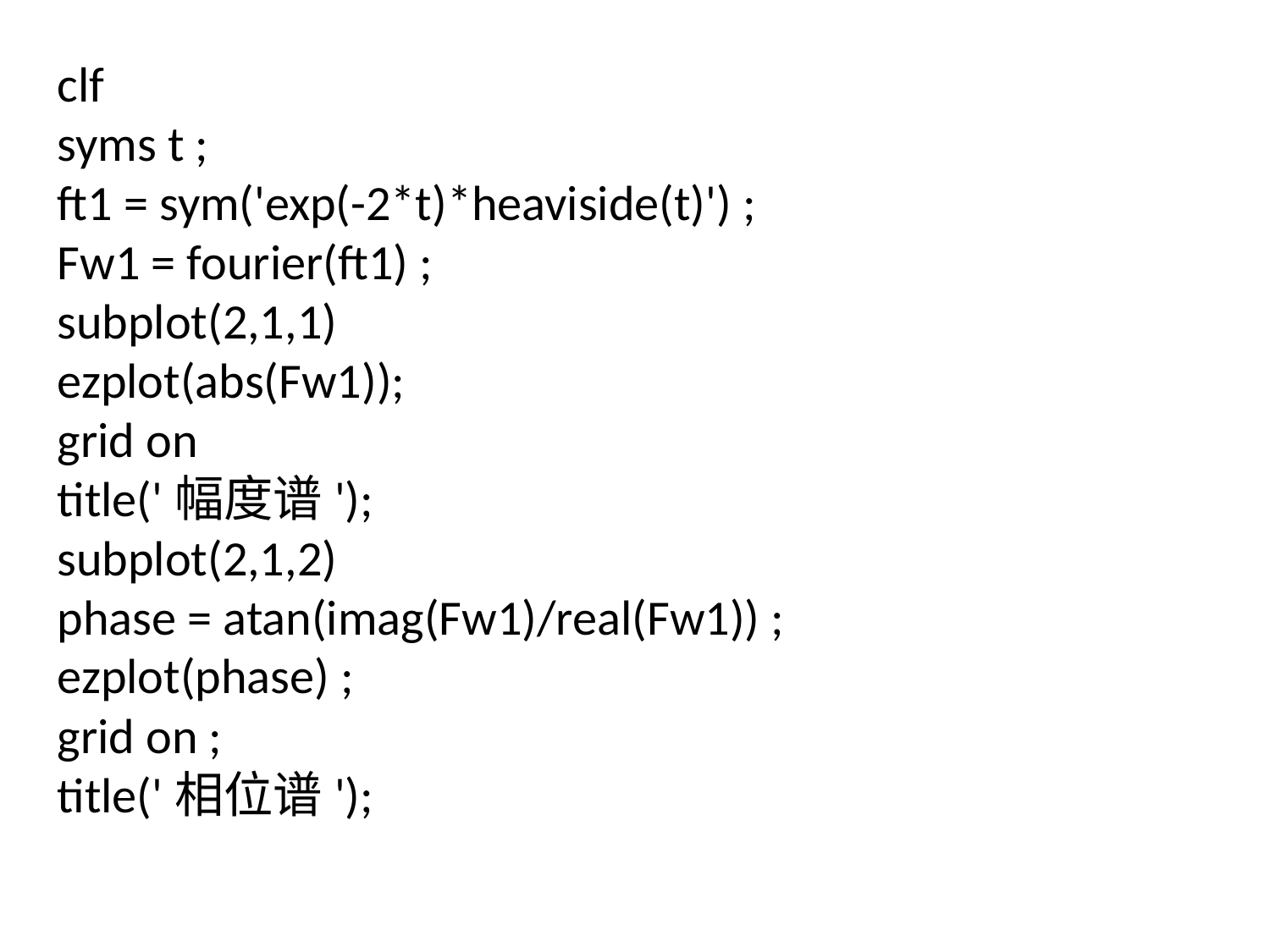

clf
syms t ;
ft1 = sym('exp(-2*t)*heaviside(t)') ;
Fw1 = fourier(ft1) ;
subplot(2,1,1)
ezplot(abs(Fw1));
grid on
title('幅度谱');
subplot(2,1,2)
phase = atan(imag(Fw1)/real(Fw1)) ;
ezplot(phase) ;
grid on ;
title('相位谱');